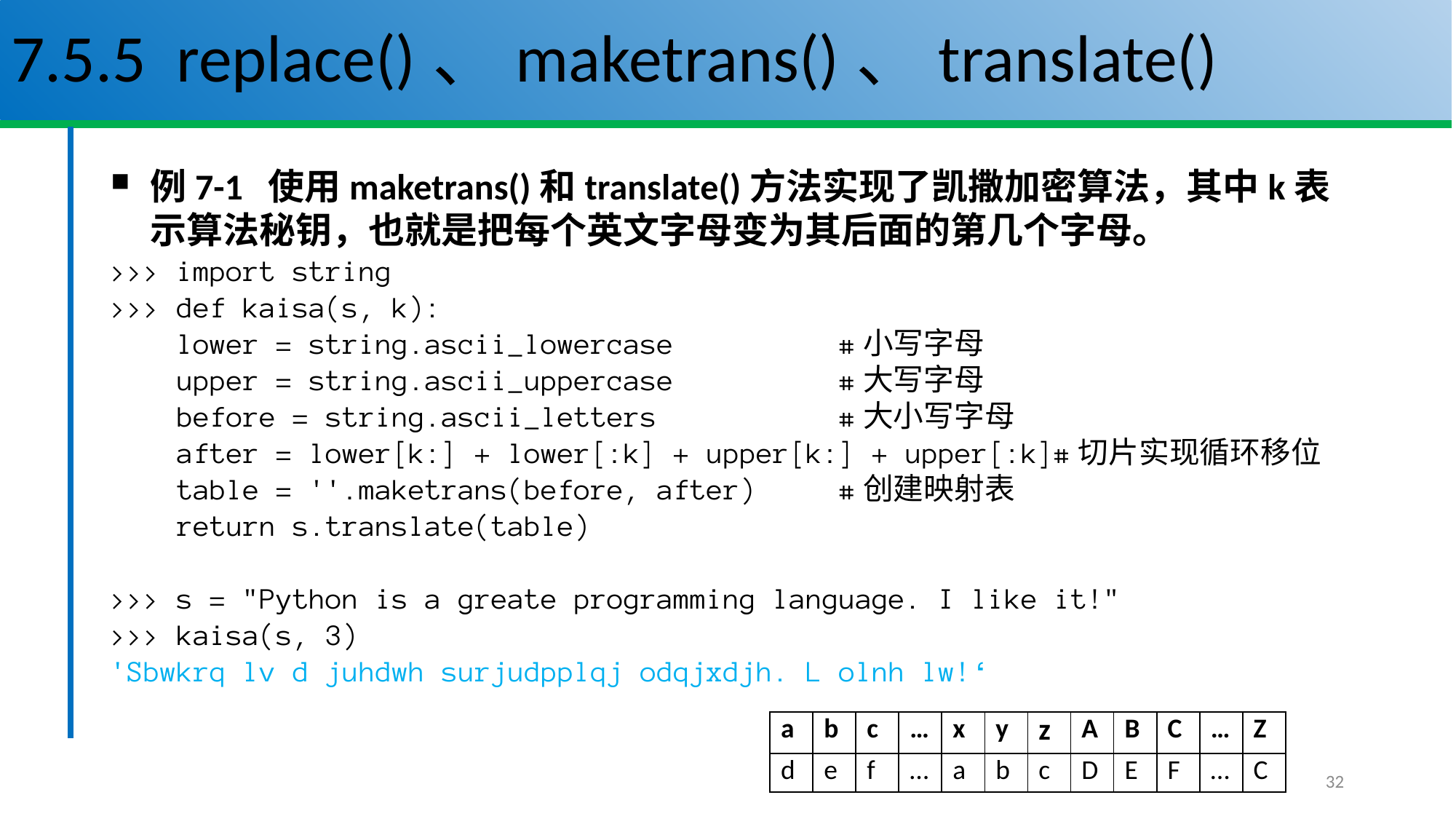

# 7.5.5  replace()、maketrans()、translate()
例7-1  使用maketrans()和translate()方法实现了凯撒加密算法，其中k表示算法秘钥，也就是把每个英文字母变为其后面的第几个字母。
>>> import string
>>> def kaisa(s, k):
    lower = string.ascii_lowercase          #小写字母
    upper = string.ascii_uppercase          #大写字母
    before = string.ascii_letters           #大小写字母
    after = lower[k:] + lower[:k] + upper[k:] + upper[:k]#切片实现循环移位
    table = ''.maketrans(before, after)     #创建映射表
    return s.translate(table)

>>> s = "Python is a greate programming language. I like it!"
>>> kaisa(s, 3)
'Sbwkrq lv d juhdwh surjudpplqj odqjxdjh. L olnh lw!‘
| a | b | c | … | x | y | z | A | B | C | … | Z |
| --- | --- | --- | --- | --- | --- | --- | --- | --- | --- | --- | --- |
| d | e | f | … | a | b | c | D | E | F | … | C |
32